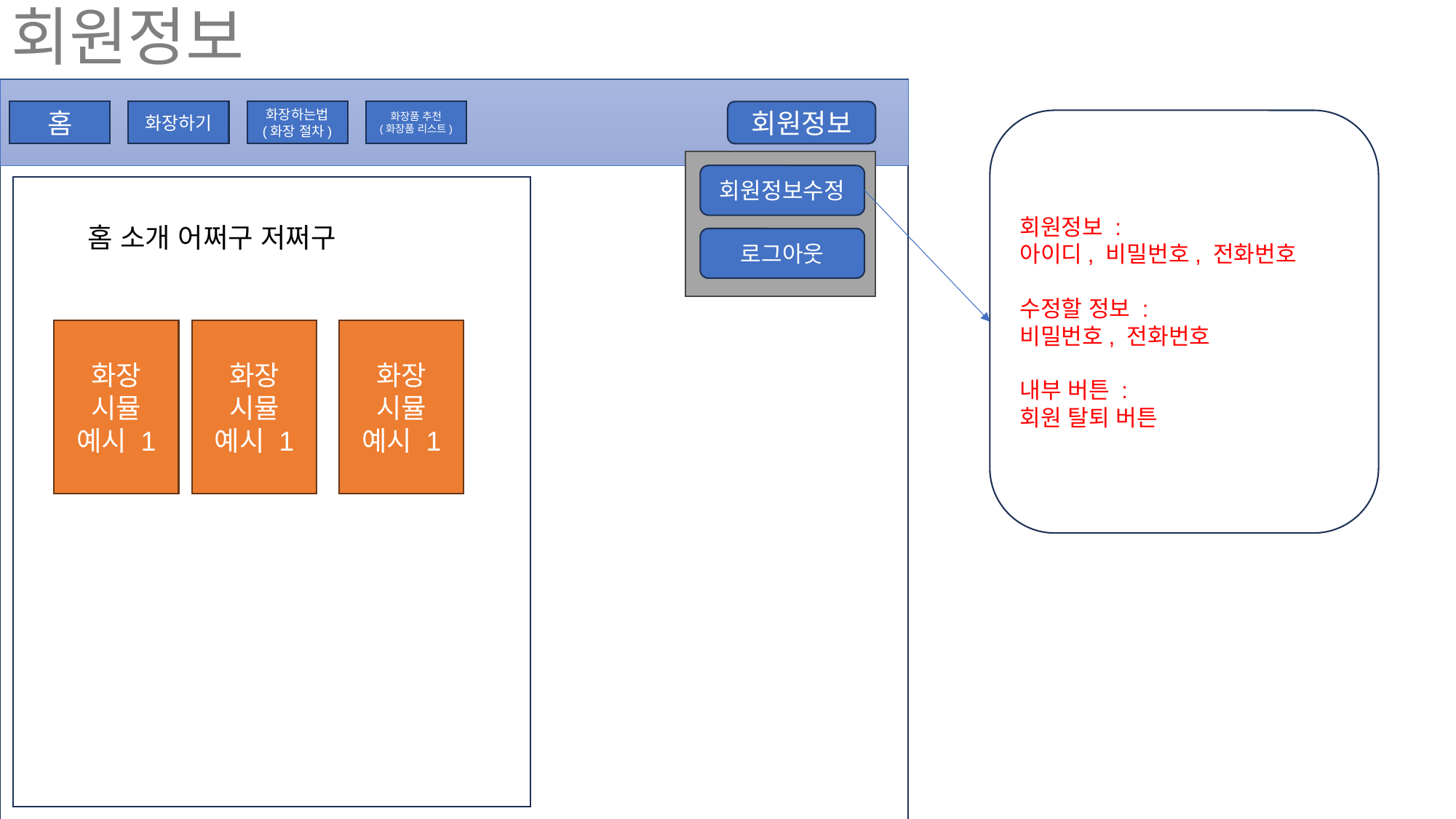

# 회원정보

회원정보
화장품 추천
(화장품 리스트)
화장하기
화장하는법
(화장 절차)
홈
회원정보 :
아이디, 비밀번호, 전화번호
수정할 정보 :
비밀번호, 전화번호

내부 버튼 :
회원 탈퇴 버튼

회원정보수정

홈 소개 어쩌구 저쩌구
로그아웃
화장
시뮬
예시 1
화장
시뮬
예시 1
화장
시뮬
예시 1